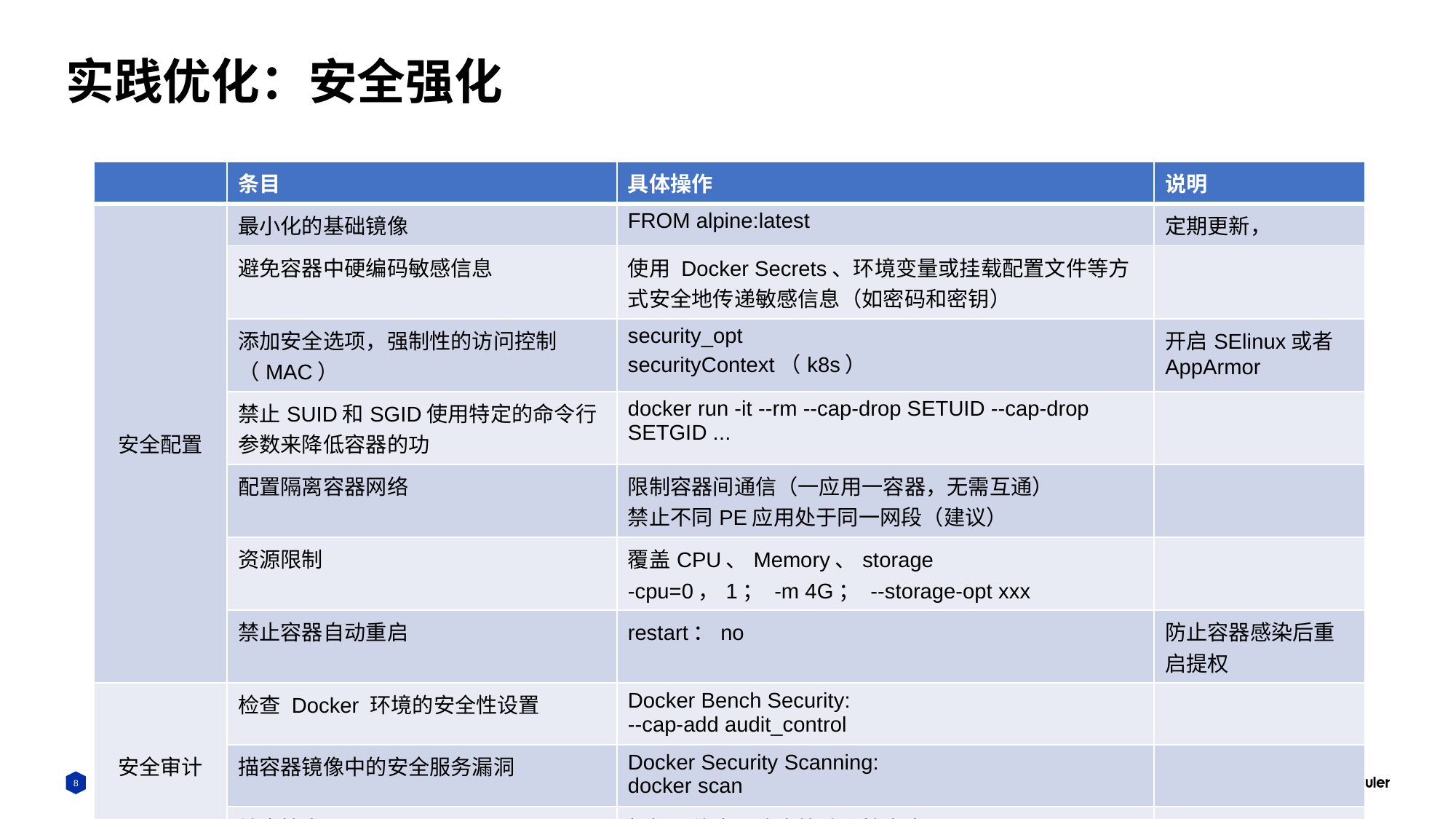

# 实践优化：安全强化

|  | 条目 | 具体操作 | 说明 |
| --- | --- | --- | --- |
| 安全配置 | 最小化的基础镜像 | FROM alpine:latest | 定期更新， |
|  | 避免容器中硬编码敏感信息 | 使用 Docker Secrets、环境变量或挂载配置文件等方式安全地传递敏感信息（如密码和密钥） |  |
|  | 添加安全选项，强制性的访问控制（MAC） | security\_opt securityContext（k8s） | 开启SElinux或者AppArmor |
|  | 禁止SUID和SGID使用特定的命令行参数来降低容器的功 | docker run -it --rm --cap-drop SETUID --cap-drop SETGID ... |  |
|  | 配置隔离容器网络 | 限制容器间通信（一应用一容器，无需互通） 禁止不同PE应用处于同一网段（建议） |  |
|  | 资源限制 | 覆盖CPU、Memory、storage -cpu=0，1； -m 4G； --storage-opt xxx |  |
|  | 禁止容器自动重启 | restart：no | 防止容器感染后重启提权 |
| 安全审计 | 检查 Docker 环境的安全性设置 | Docker Bench Security: --cap-add audit\_control |  |
|  | 描容器镜像中的安全服务漏洞 | Docker Security Scanning: docker scan |  |
|  | 健康检查 | 根据具体应用确定策略和检查点 |  |